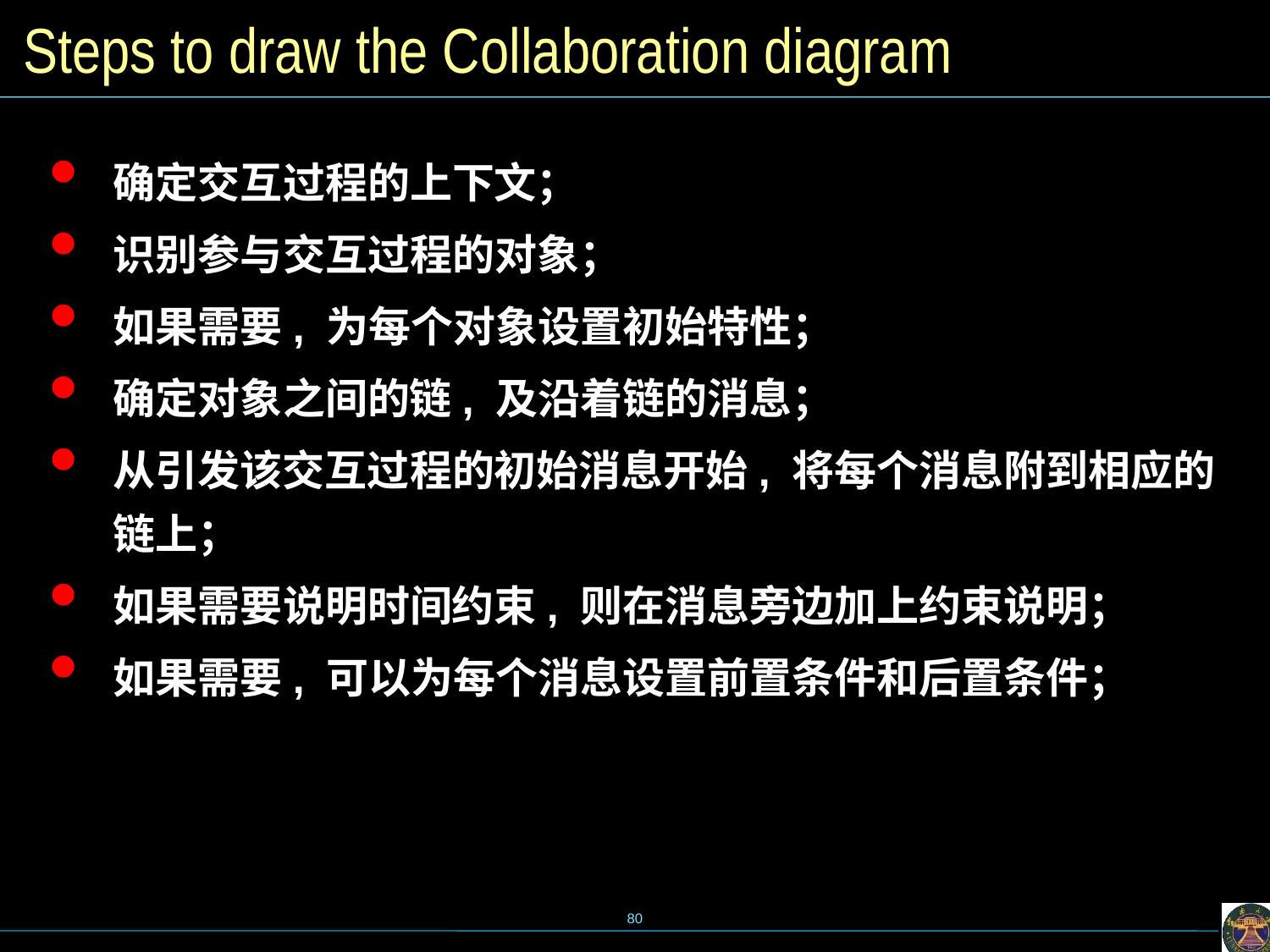

# Steps to draw the Collaboration diagram
确定交互过程的上下文；
识别参与交互过程的对象；
如果需要, 为每个对象设置初始特性；
确定对象之间的链, 及沿着链的消息；
从引发该交互过程的初始消息开始, 将每个消息附到相应的链上；
如果需要说明时间约束, 则在消息旁边加上约束说明；
如果需要, 可以为每个消息设置前置条件和后置条件；